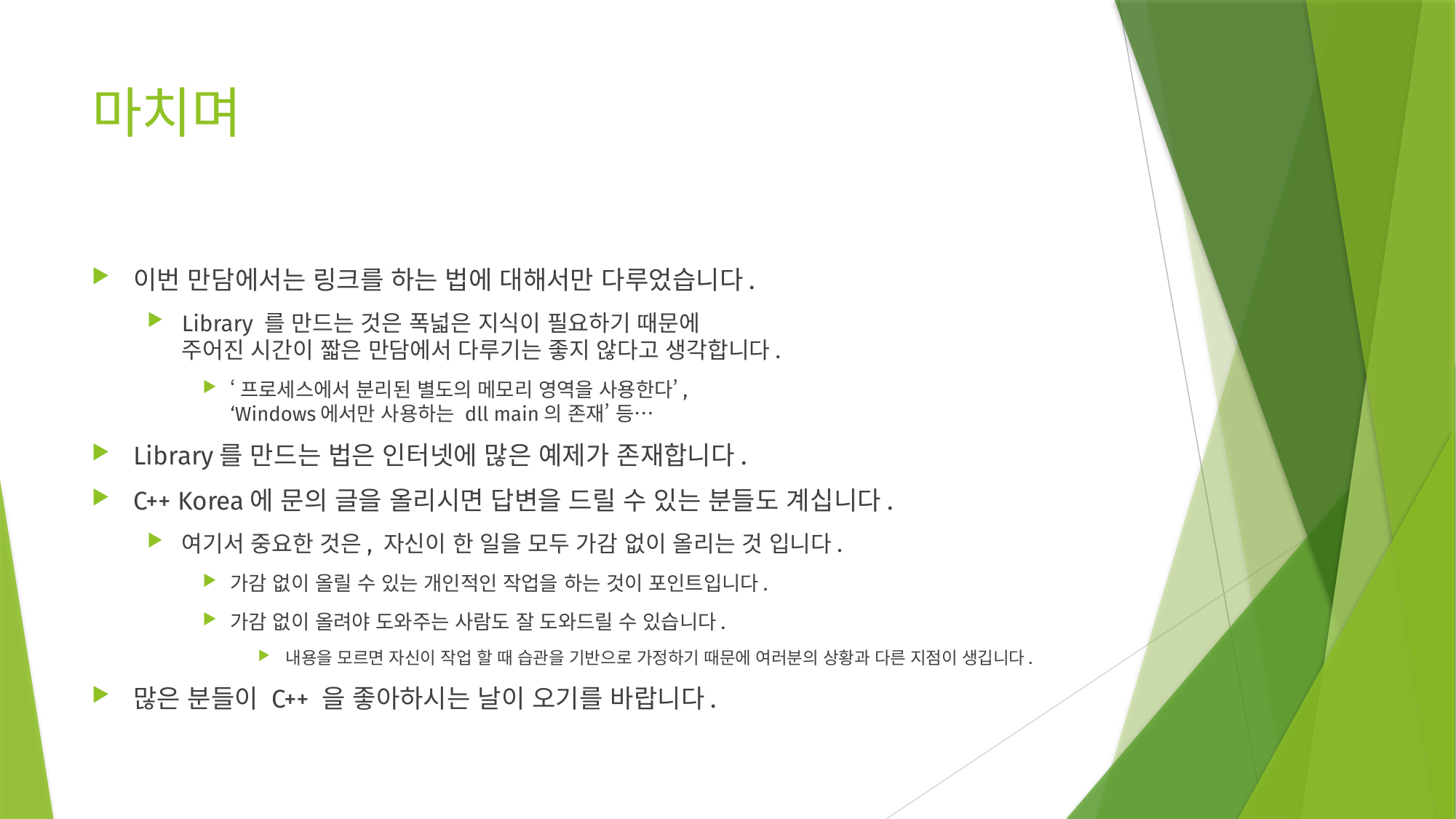

# 마치며
이번 만담에서는 링크를 하는 법에 대해서만 다루었습니다.
Library 를 만드는 것은 폭넓은 지식이 필요하기 때문에
주어진 시간이 짧은 만담에서 다루기는 좋지 않다고 생각합니다.
‘프로세스에서 분리된 별도의 메모리 영역을 사용한다’,
‘Windows에서만 사용하는 dll main의 존재’ 등…
Library를 만드는 법은 인터넷에 많은 예제가 존재합니다.
C++ Korea에 문의 글을 올리시면 답변을 드릴 수 있는 분들도 계십니다.
여기서 중요한 것은, 자신이 한 일을 모두 가감 없이 올리는 것 입니다.
가감 없이 올릴 수 있는 개인적인 작업을 하는 것이 포인트입니다.
가감 없이 올려야 도와주는 사람도 잘 도와드릴 수 있습니다.
내용을 모르면 자신이 작업 할 때 습관을 기반으로 가정하기 때문에 여러분의 상황과 다른 지점이 생깁니다.
많은 분들이 C++ 을 좋아하시는 날이 오기를 바랍니다.